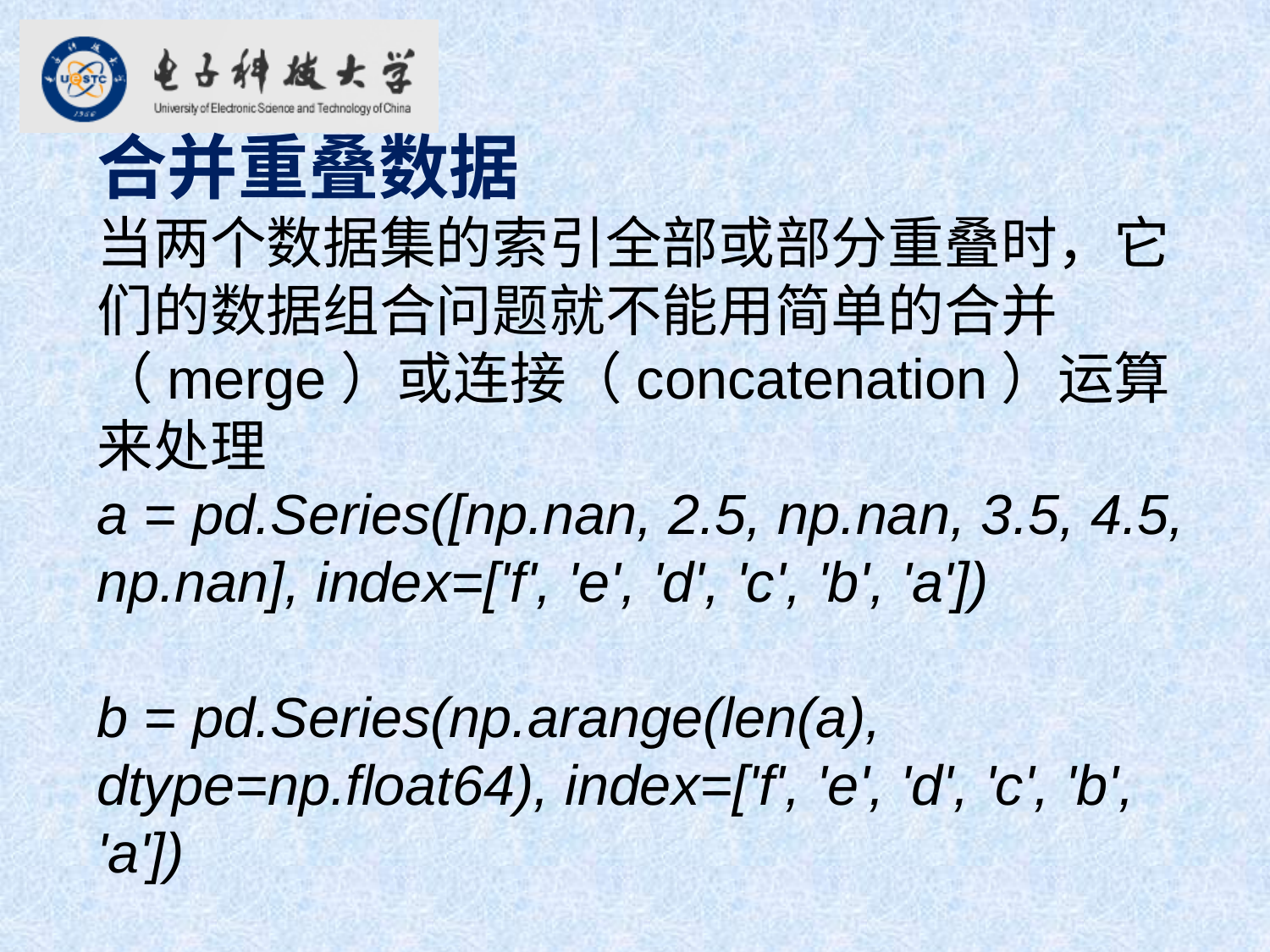

合并重叠数据
当两个数据集的索引全部或部分重叠时，它们的数据组合问题就不能用简单的合并（merge）或连接（concatenation）运算来处理
a = pd.Series([np.nan, 2.5, np.nan, 3.5, 4.5, np.nan], index=['f', 'e', 'd', 'c', 'b', 'a'])

b = pd.Series(np.arange(len(a), dtype=np.float64), index=['f', 'e', 'd', 'c', 'b', 'a'])